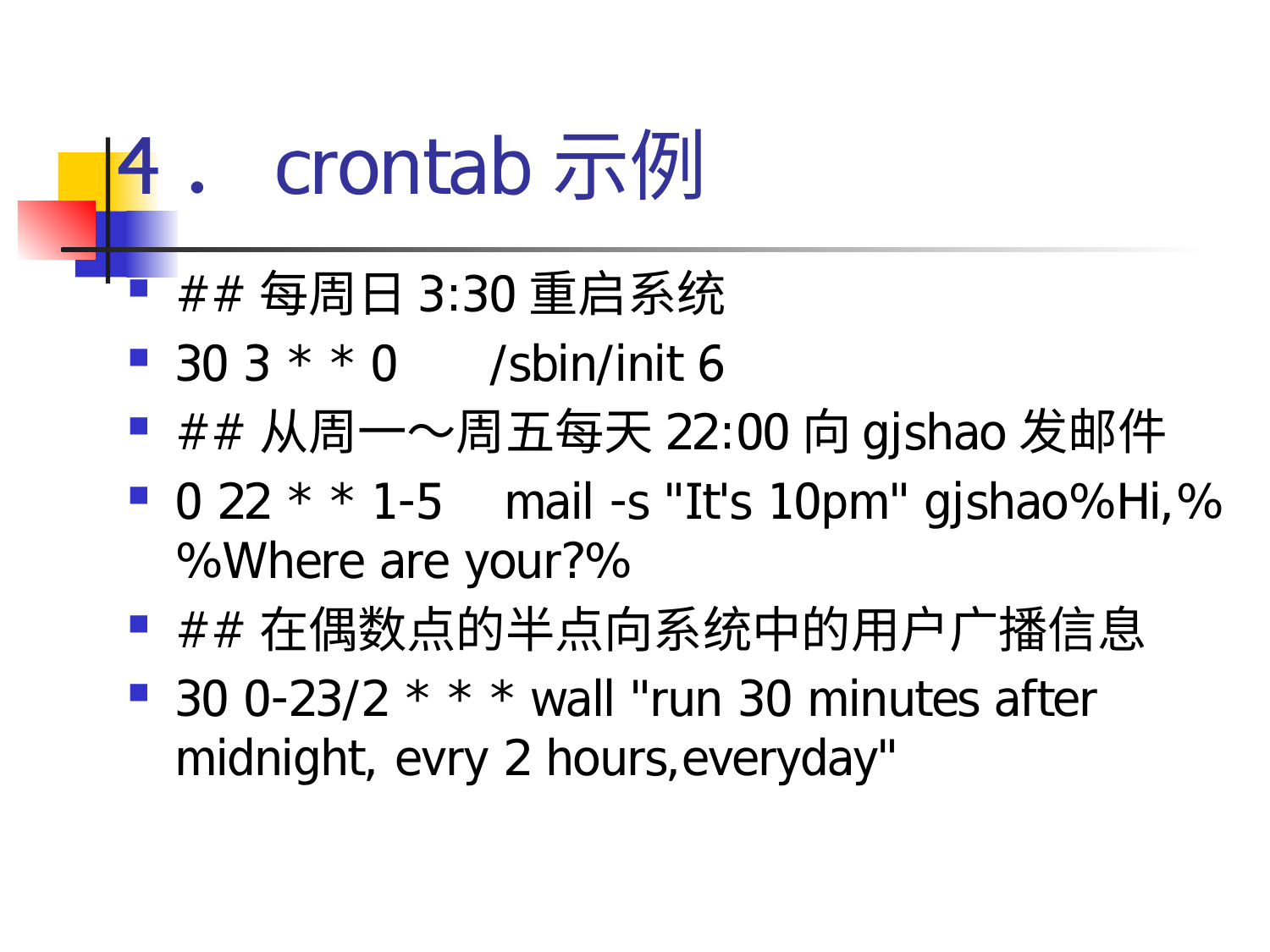

# 4．crontab示例
##每周日3:30重启系统
30 3 * * 0      /sbin/init 6
##从周一～周五每天22:00向gjshao发邮件
0 22 * * 1-5    mail -s "It's 10pm" gjshao%Hi,%%Where are your?%
##在偶数点的半点向系统中的用户广播信息
30 0-23/2 * * * wall "run 30 minutes after midnight, evry 2 hours,everyday"